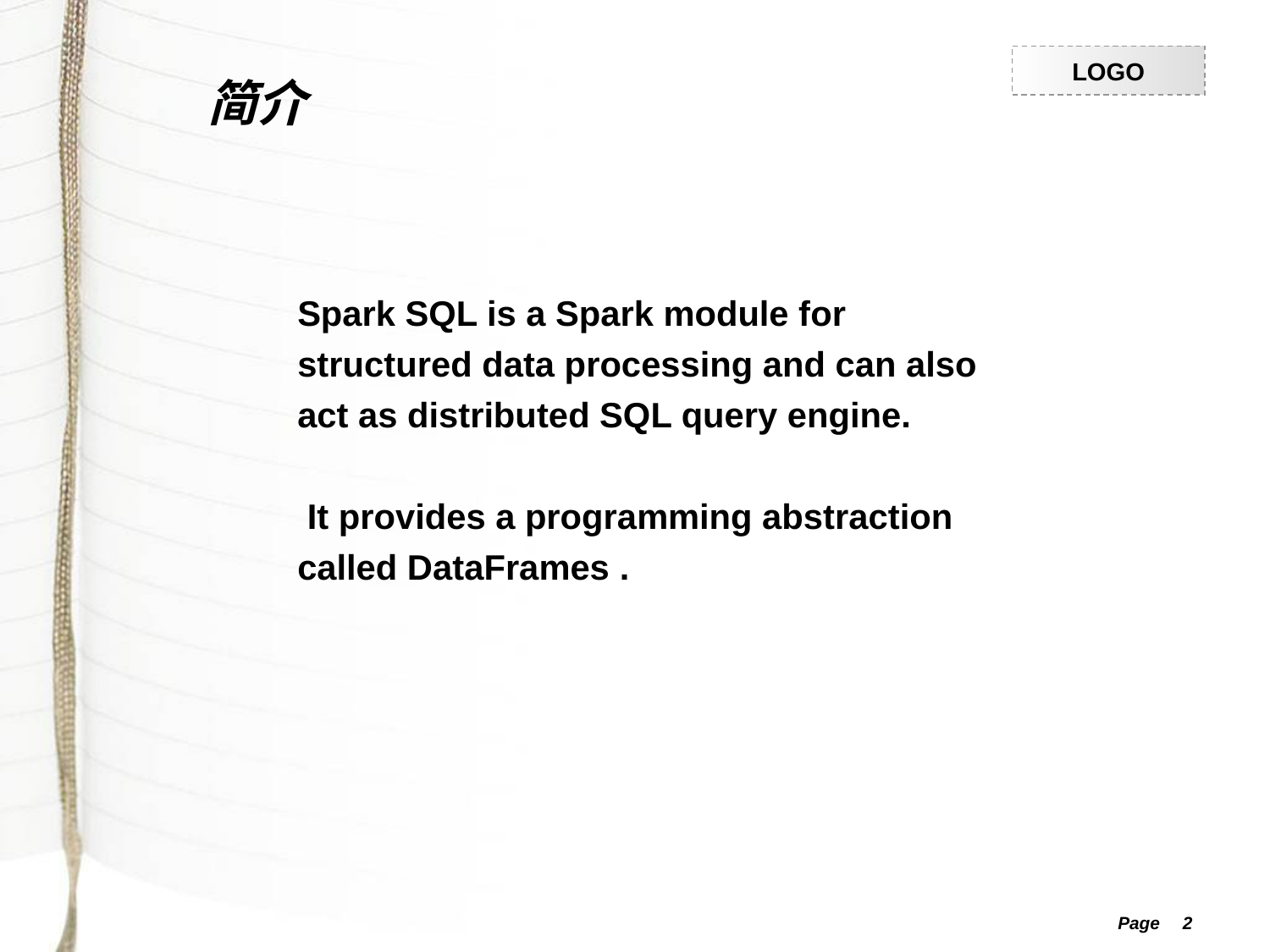

简介
# Spark SQL is a Spark module for
structured data processing and can also
act as distributed SQL query engine.

 It provides a programming abstraction
called DataFrames .